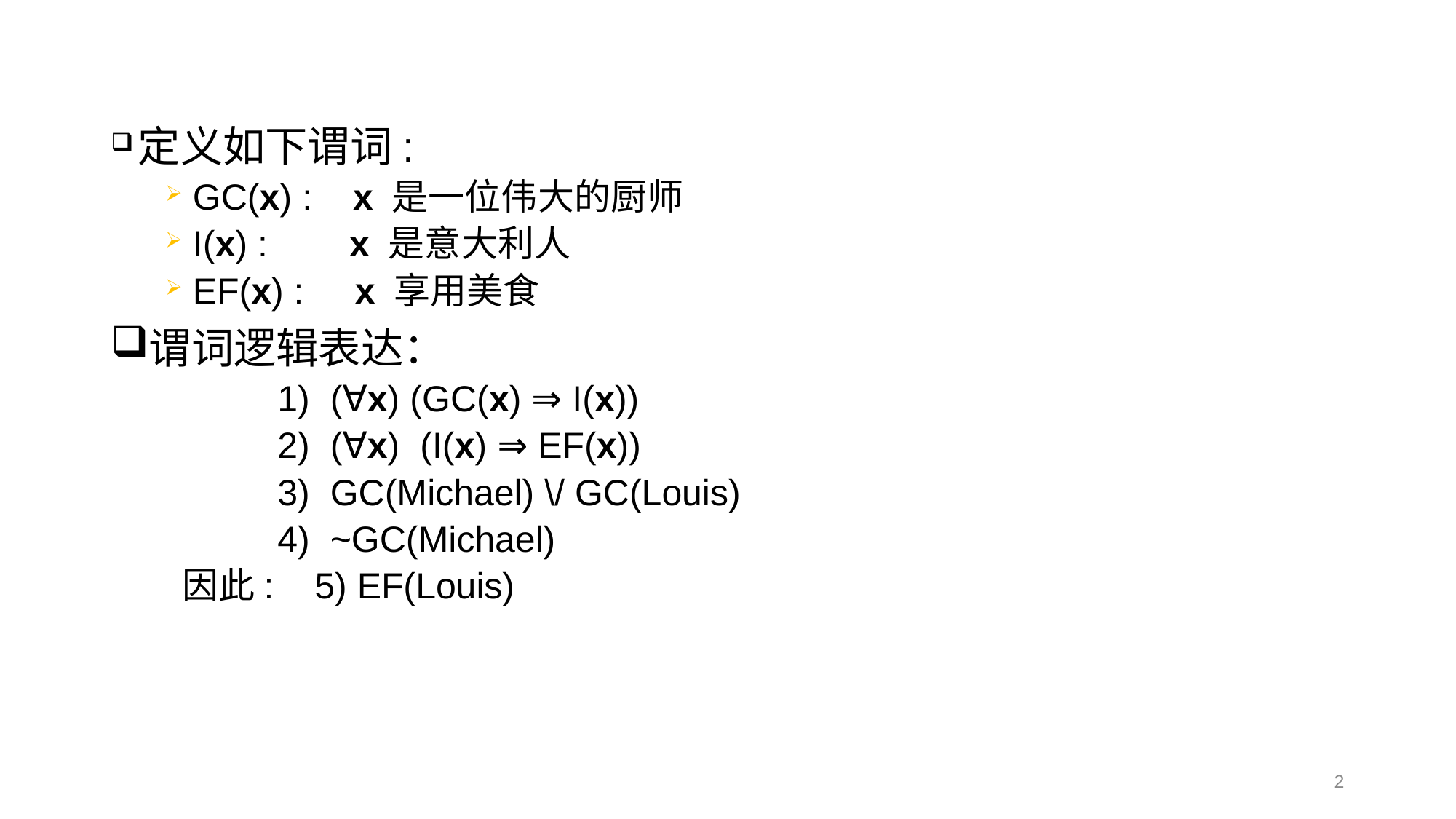

定义如下谓词:
GC(x) :    x 是一位伟大的厨师
I(x) :        x 是意大利人
EF(x) :     x 享用美食
谓词逻辑表达：
           1)  (∀x) (GC(x) ⇒ I(x))
           2)  (∀x)  (I(x) ⇒ EF(x))
           3)  GC(Michael) \/ GC(Louis)
           4)  ~GC(Michael)
 因此:    5) EF(Louis)

2